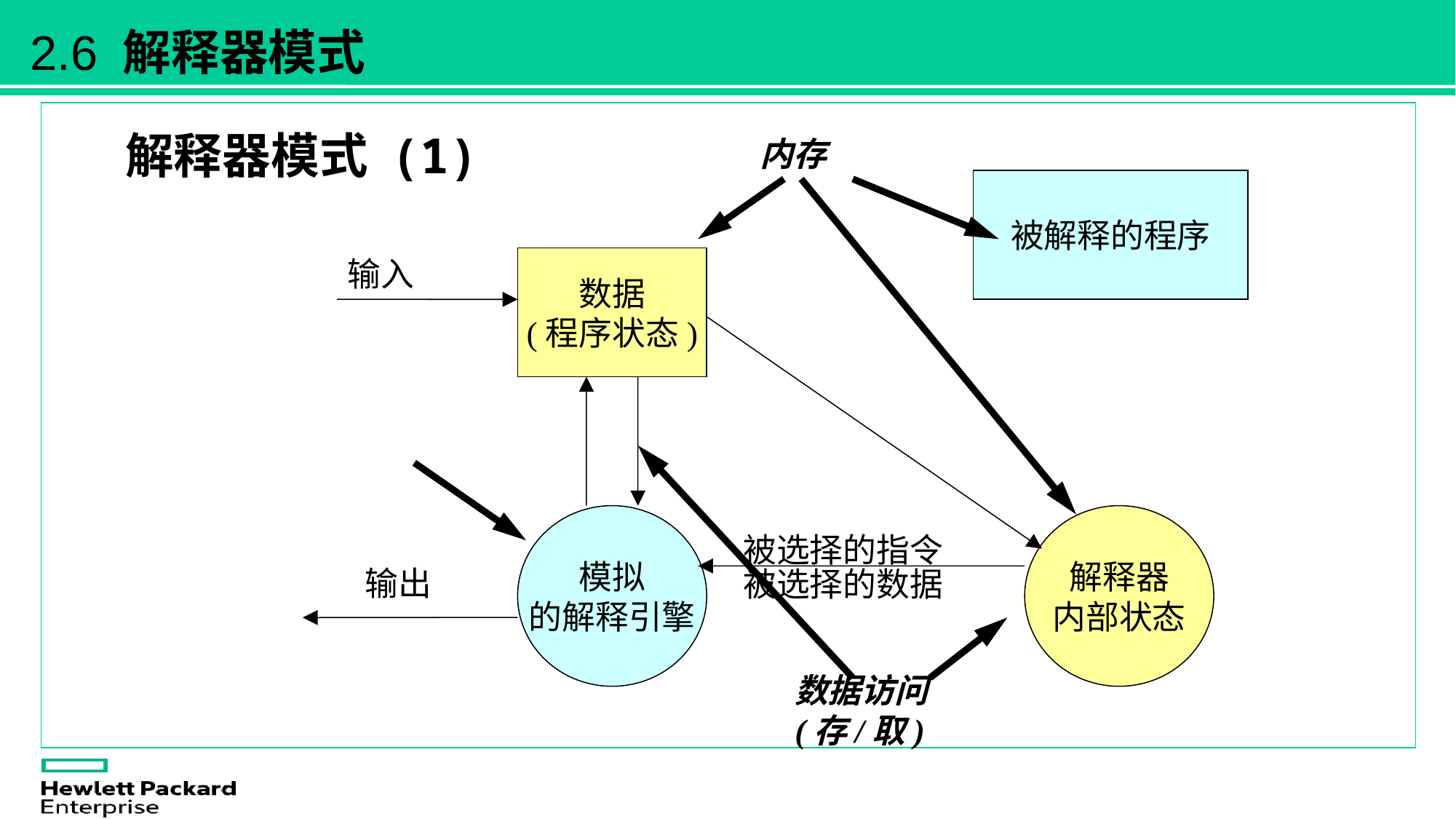

2.6 解释器模式

解释器模式 (1)
内存
被解释的程序

输入
数据
(程序状态)

模拟
的解释引擎
解释器
内部状态
被选择的指令
输出
被选择的数据

数据访问 (存/取)